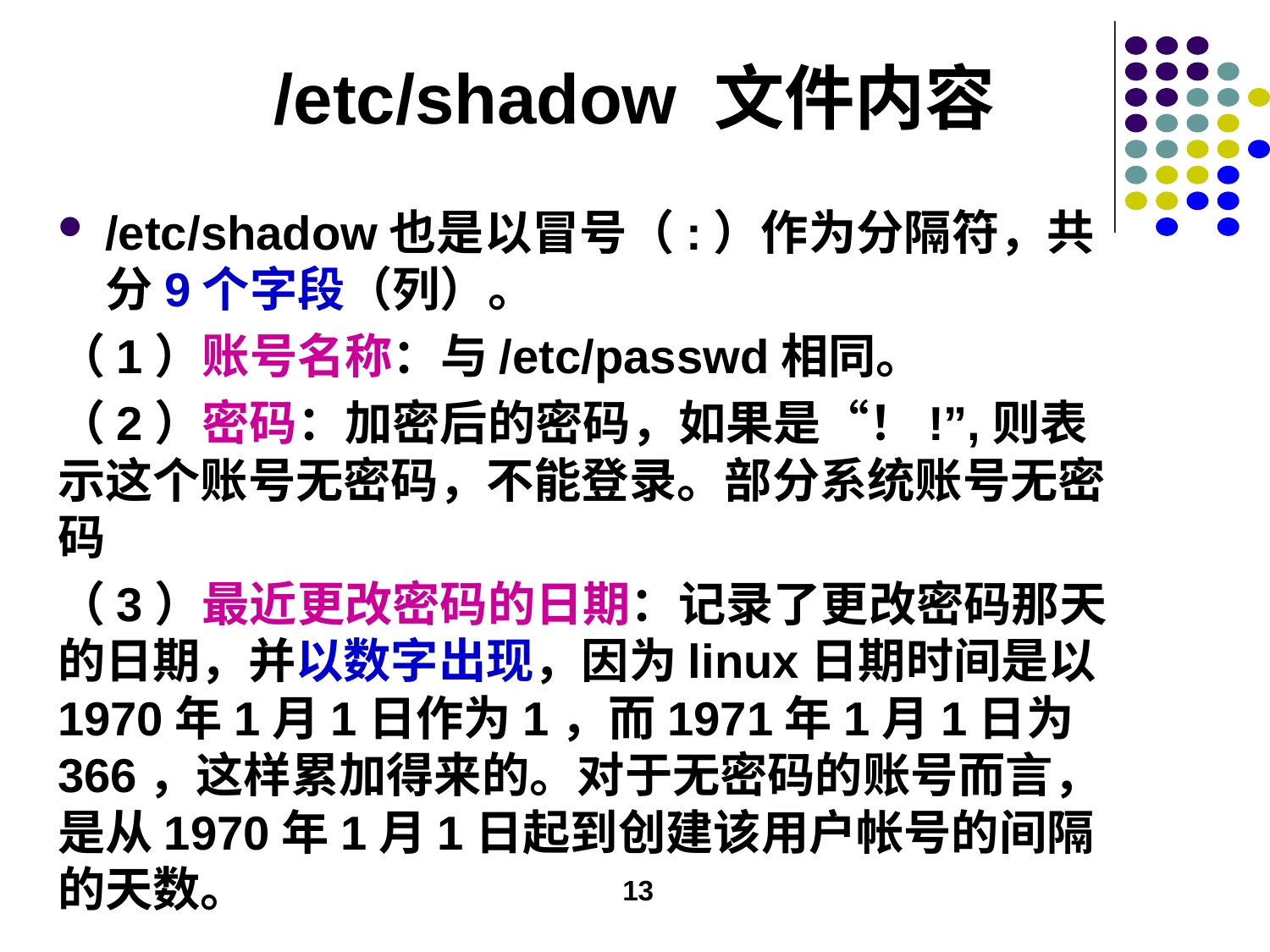

# /etc/shadow 文件内容
/etc/shadow也是以冒号（:）作为分隔符，共分9个字段（列）。
（1）账号名称：与/etc/passwd相同。
（2）密码：加密后的密码，如果是“！!”,则表示这个账号无密码，不能登录。部分系统账号无密码
（3）最近更改密码的日期：记录了更改密码那天的日期，并以数字出现，因为linux日期时间是以1970年1月1日作为1，而1971年1月1日为366，这样累加得来的。对于无密码的账号而言，是从1970年1月1日起到创建该用户帐号的间隔的天数。

13